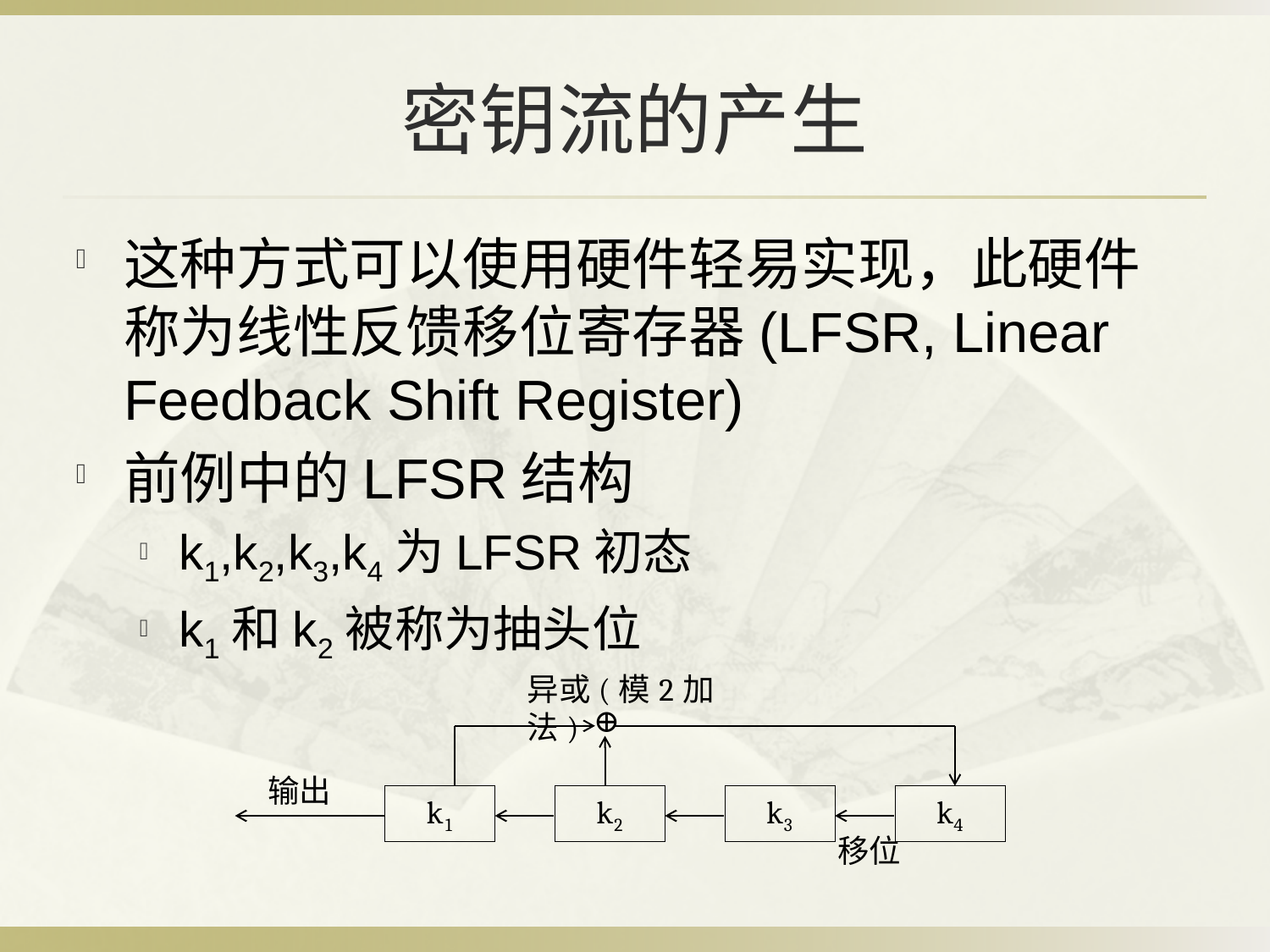

# 密钥流的产生
这种方式可以使用硬件轻易实现，此硬件称为线性反馈移位寄存器(LFSR, Linear Feedback Shift Register)
前例中的LFSR结构
k1,k2,k3,k4为LFSR初态
k1和k2被称为抽头位
异或(模2加法)
⊕
k1
k2
k3
k4
输出
移位